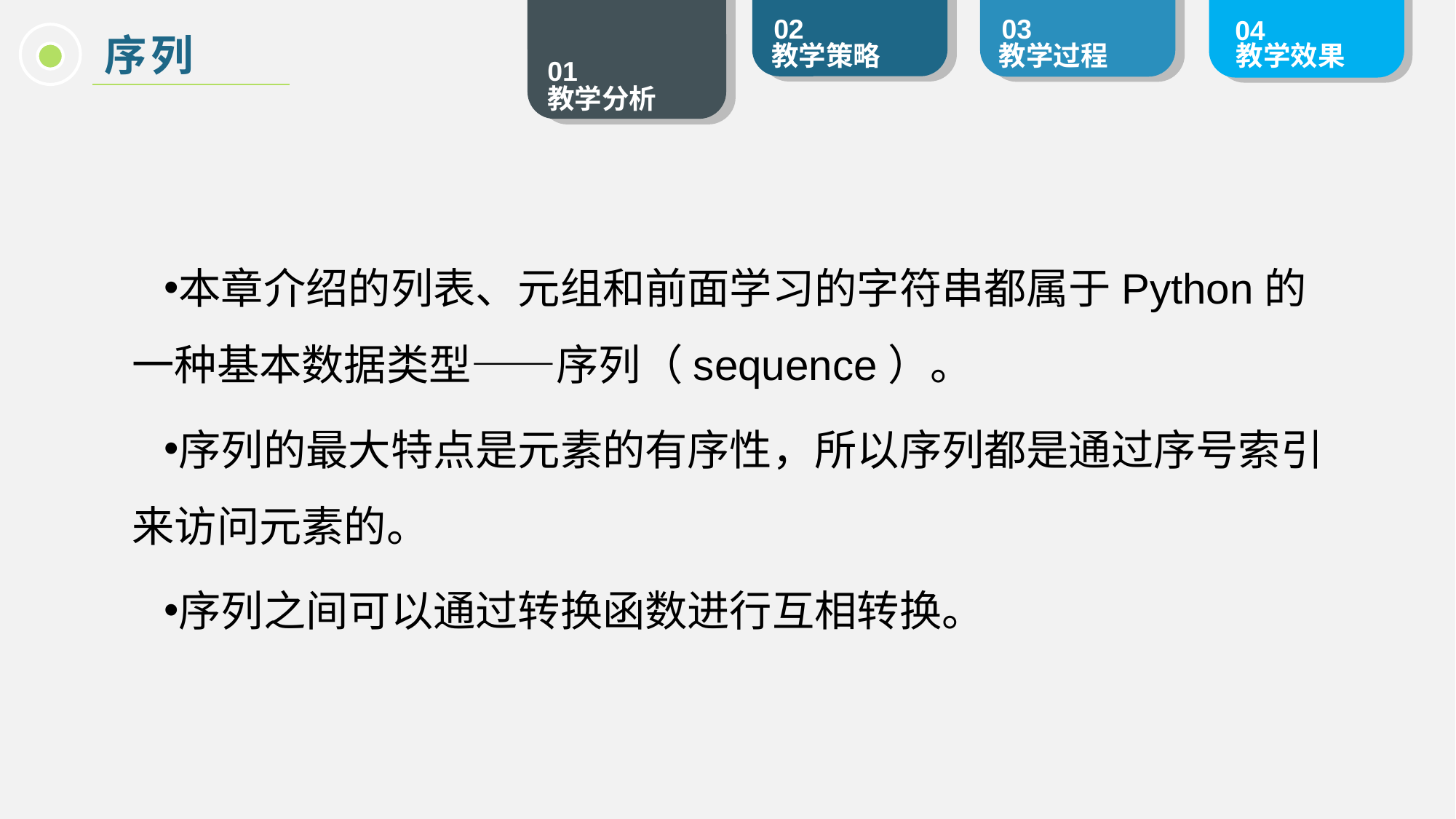

序列

本章介绍的列表、元组和前面学习的字符串都属于Python的一种基本数据类型——序列（sequence）。
序列的最大特点是元素的有序性，所以序列都是通过序号索引来访问元素的。
序列之间可以通过转换函数进行互相转换。